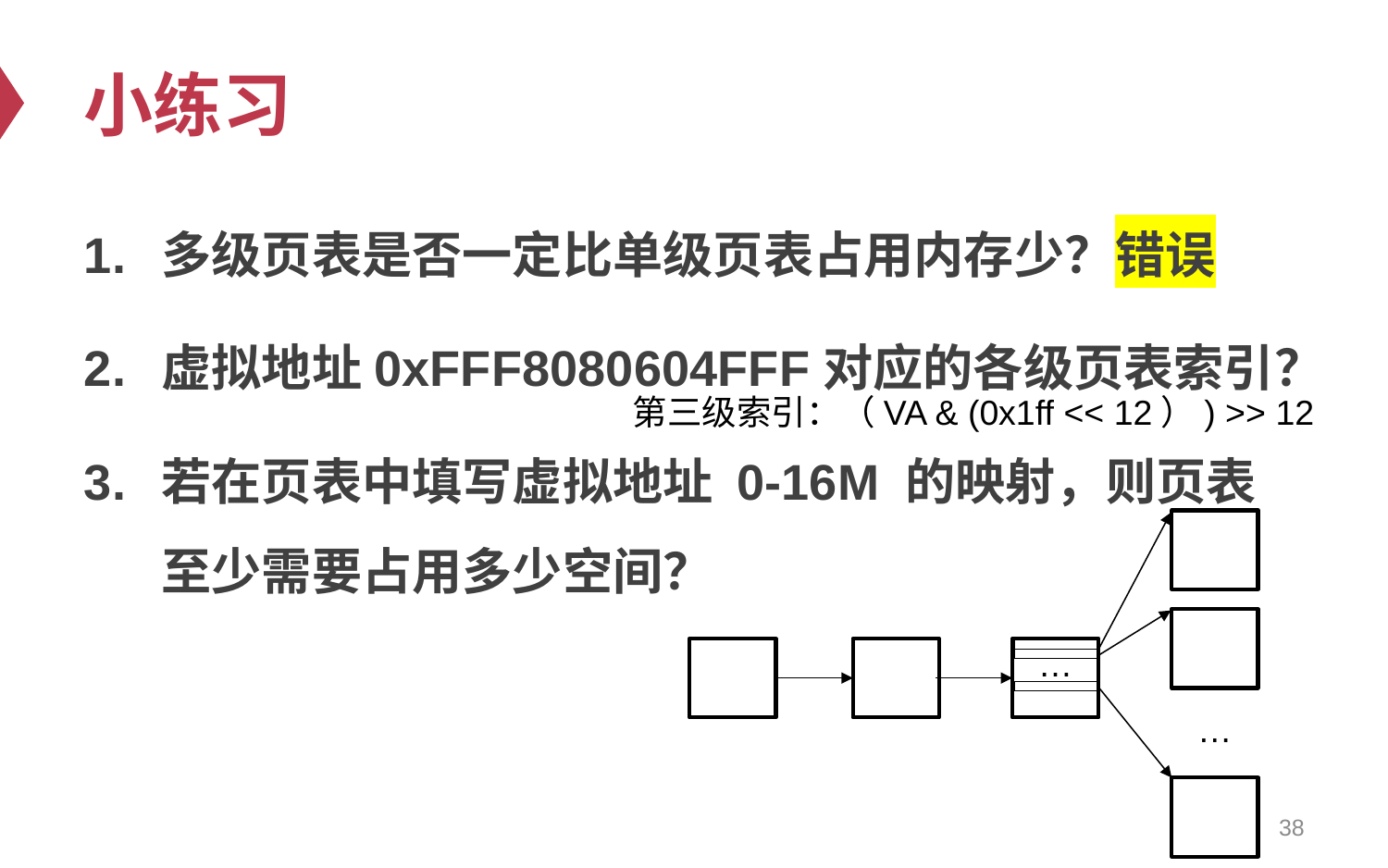

# 小练习
多级页表是否一定比单级页表占用内存少？错误
虚拟地址0xFFF8080604FFF对应的各级页表索引？
若在页表中填写虚拟地址 0-16M 的映射，则页表至少需要占用多少空间？

第三级索引：（VA & (0x1ff << 12）) >> 12

…

…

38